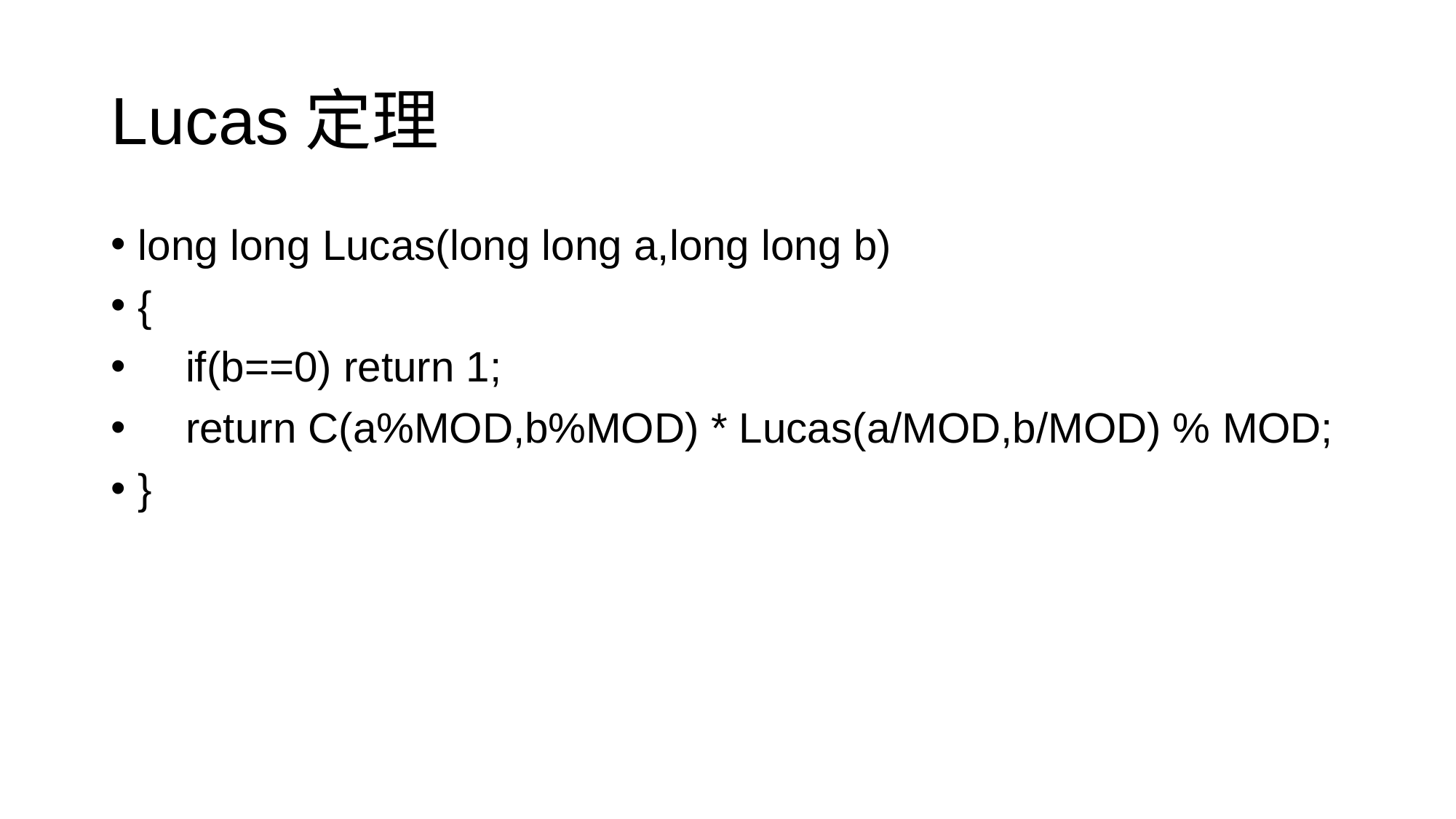

# Lucas定理
long long Lucas(long long a,long long b)
{
    if(b==0) return 1;
    return C(a%MOD,b%MOD) * Lucas(a/MOD,b/MOD) % MOD;
}